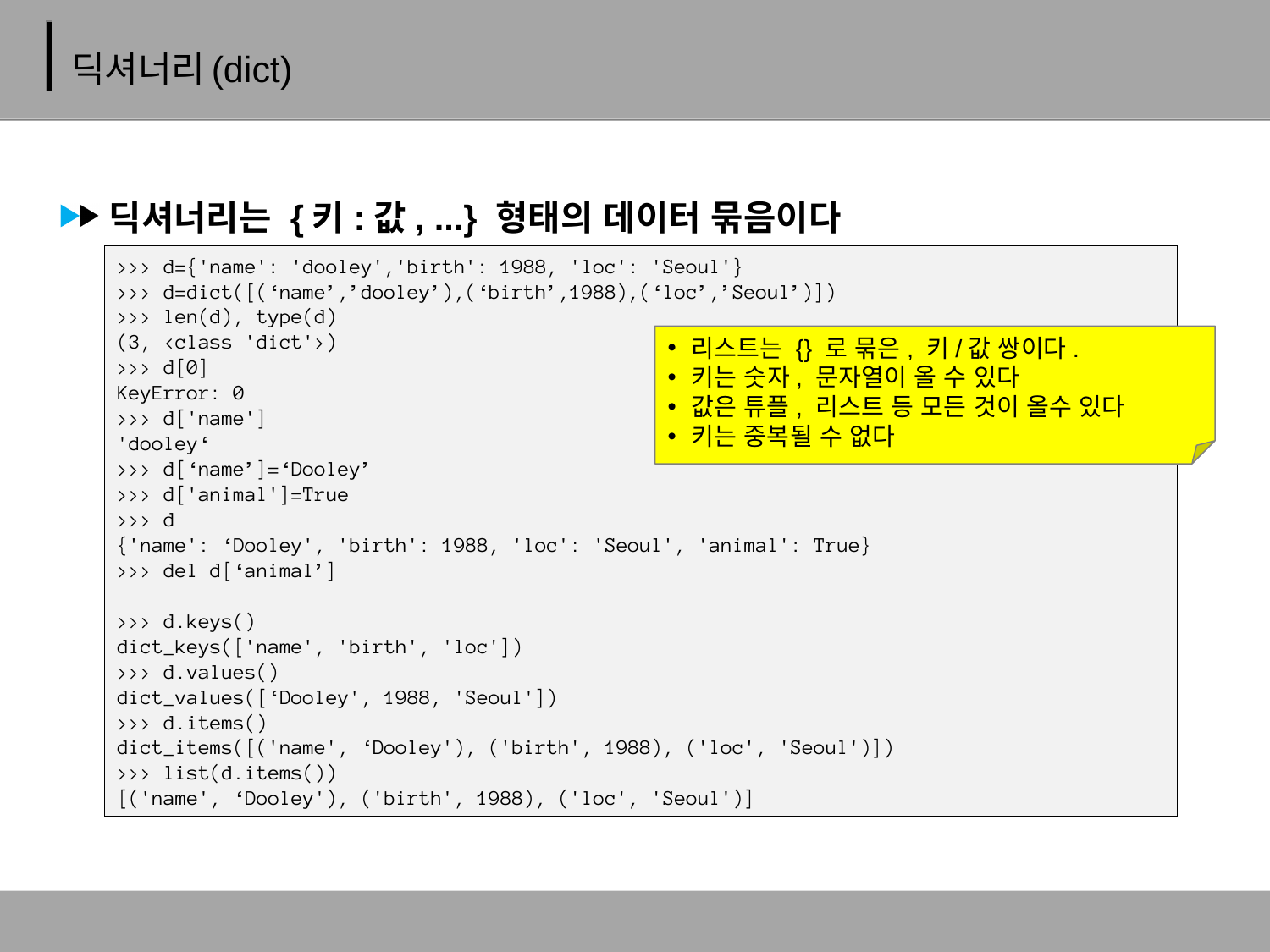

# 딕셔너리(dict)
딕셔너리는 {키:값, ...} 형태의 데이터 묶음이다

>>> d={'name': 'dooley','birth': 1988, 'loc': 'Seoul'}
>>> d=dict([(‘name’,’dooley’),(‘birth’,1988),(‘loc’,’Seoul’)])
>>> len(d), type(d)
(3, <class 'dict'>)
>>> d[0]
KeyError: 0
>>> d['name']
'dooley‘
>>> d[‘name’]=‘Dooley’
>>> d['animal']=True
>>> d
{'name': ‘Dooley', 'birth': 1988, 'loc': 'Seoul', 'animal': True}
>>> del d[‘animal’]

>>> d.keys()
dict_keys(['name', 'birth', 'loc'])
>>> d.values()
dict_values([‘Dooley', 1988, 'Seoul'])
>>> d.items()
dict_items([('name', ‘Dooley'), ('birth', 1988), ('loc', 'Seoul')])
>>> list(d.items())
[('name', ‘Dooley'), ('birth', 1988), ('loc', 'Seoul')]
리스트는 {} 로 묶은, 키/값 쌍이다.
키는 숫자, 문자열이 올 수 있다
값은 튜플, 리스트 등 모든 것이 올수 있다
키는 중복될 수 없다